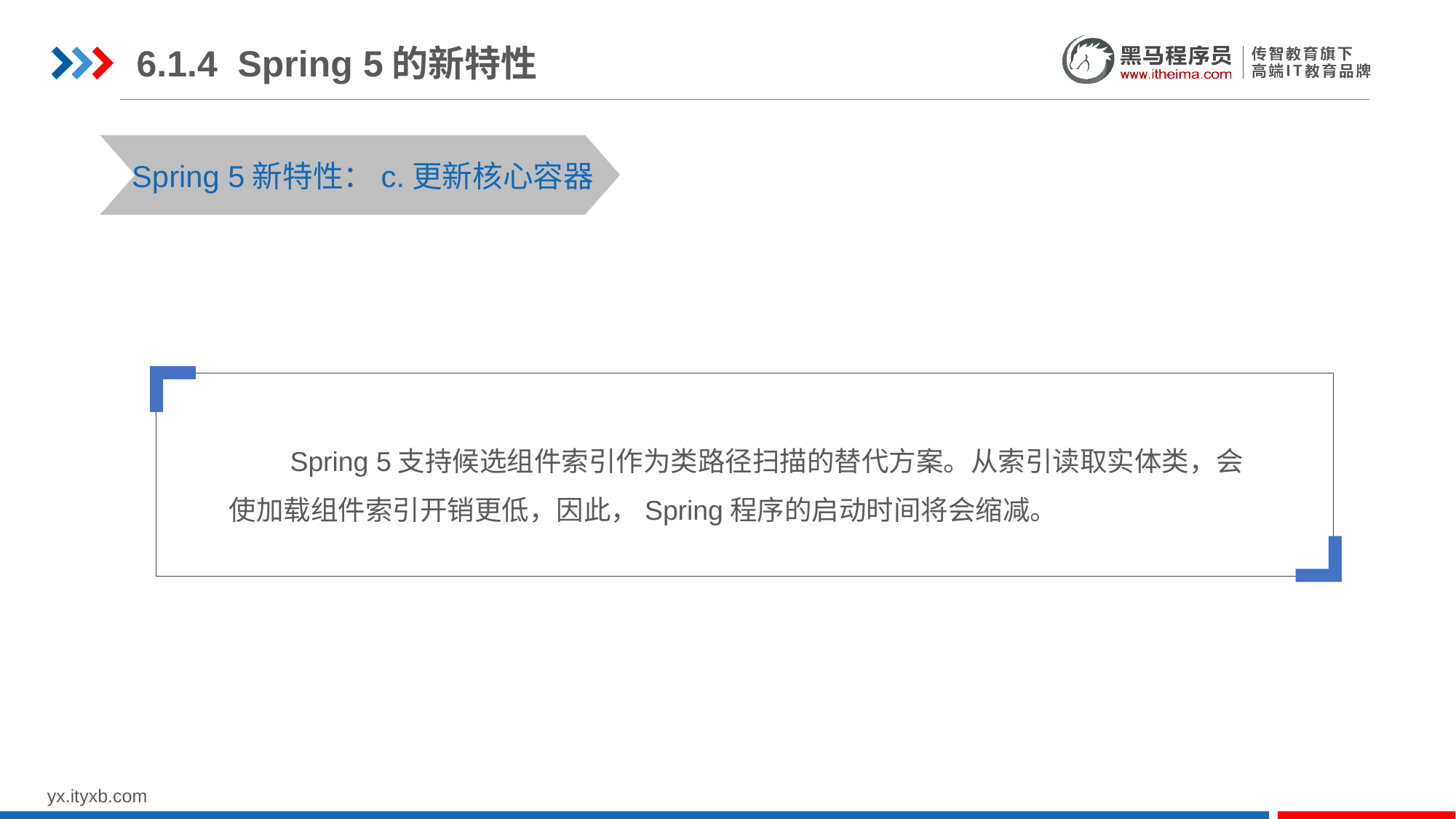

6.1.4  Spring 5的新特性

STEP  01
STEP  03
Spring 5新特性：c.更新核心容器

        Spring 5支持候选组件索引作为类路径扫描的替代方案。从索引读取实体类，会使加载组件索引开销更低，因此，Spring程序的启动时间将会缩减。